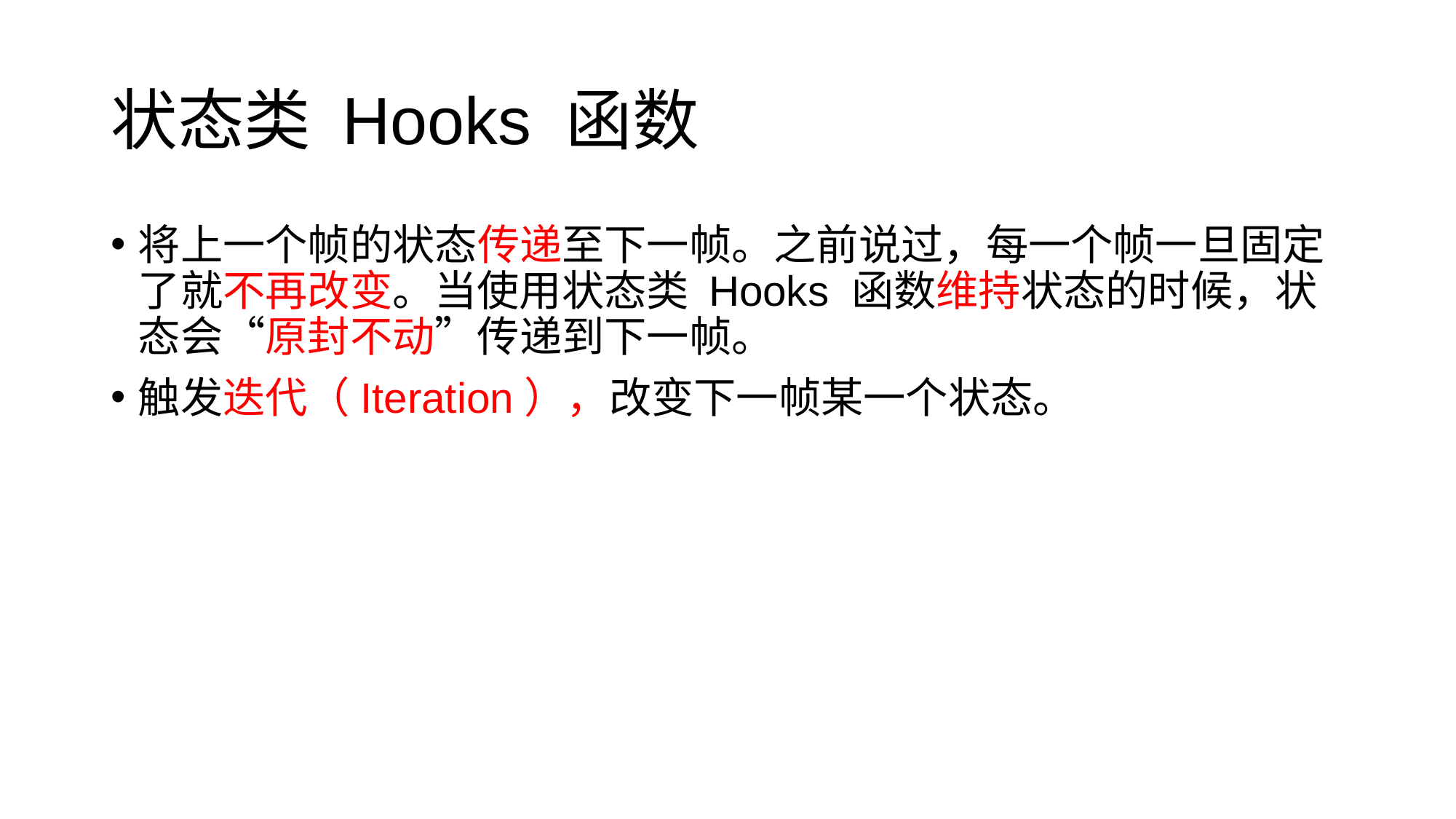

# 状态类 Hooks 函数
将上一个帧的状态传递至下一帧。之前说过，每一个帧一旦固定了就不再改变。当使用状态类 Hooks 函数维持状态的时候，状态会“原封不动”传递到下一帧。
触发迭代（Iteration），改变下一帧某一个状态。